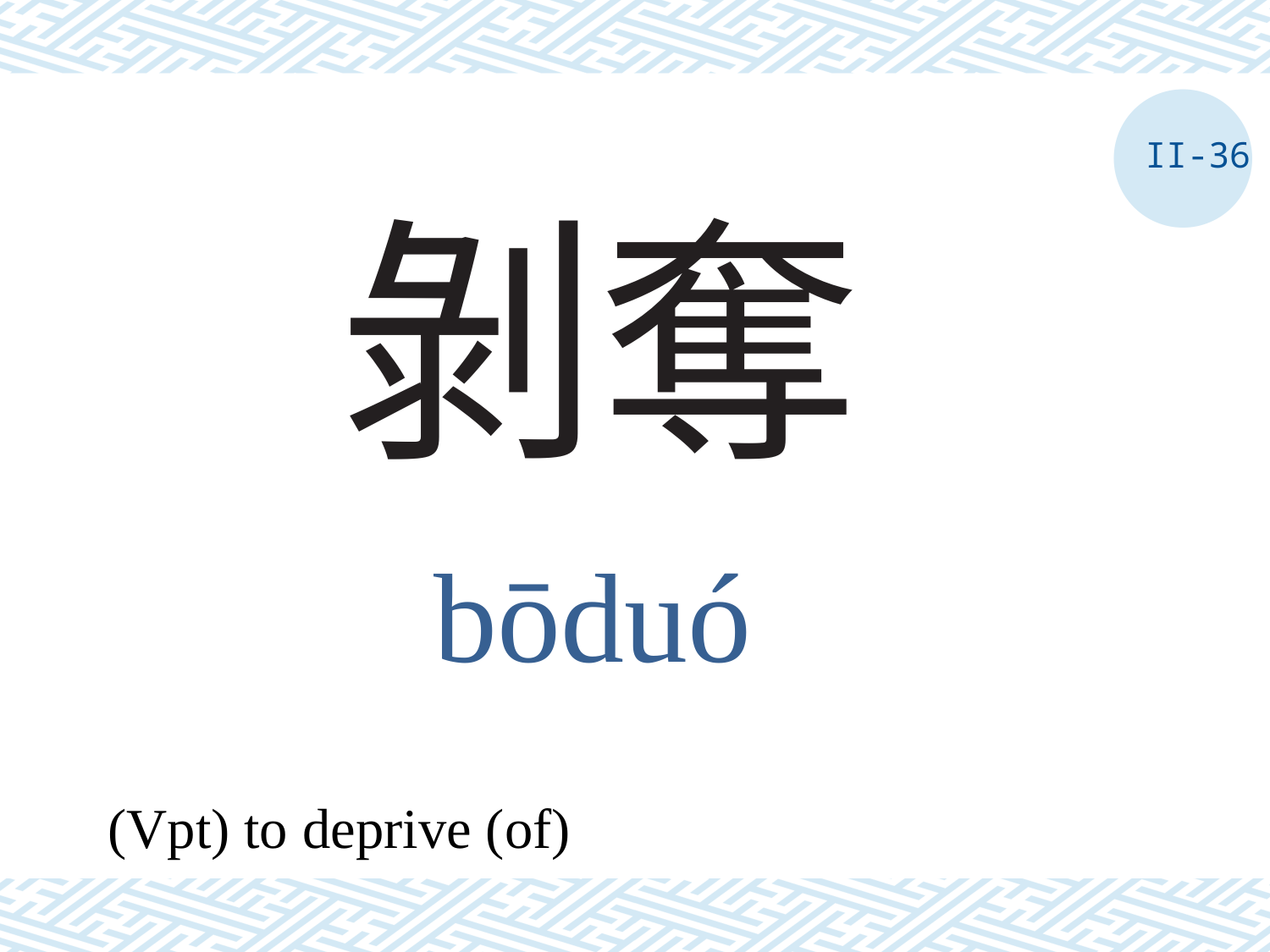

II-36

# 剝奪
bōduó
(Vpt) to deprive (of)